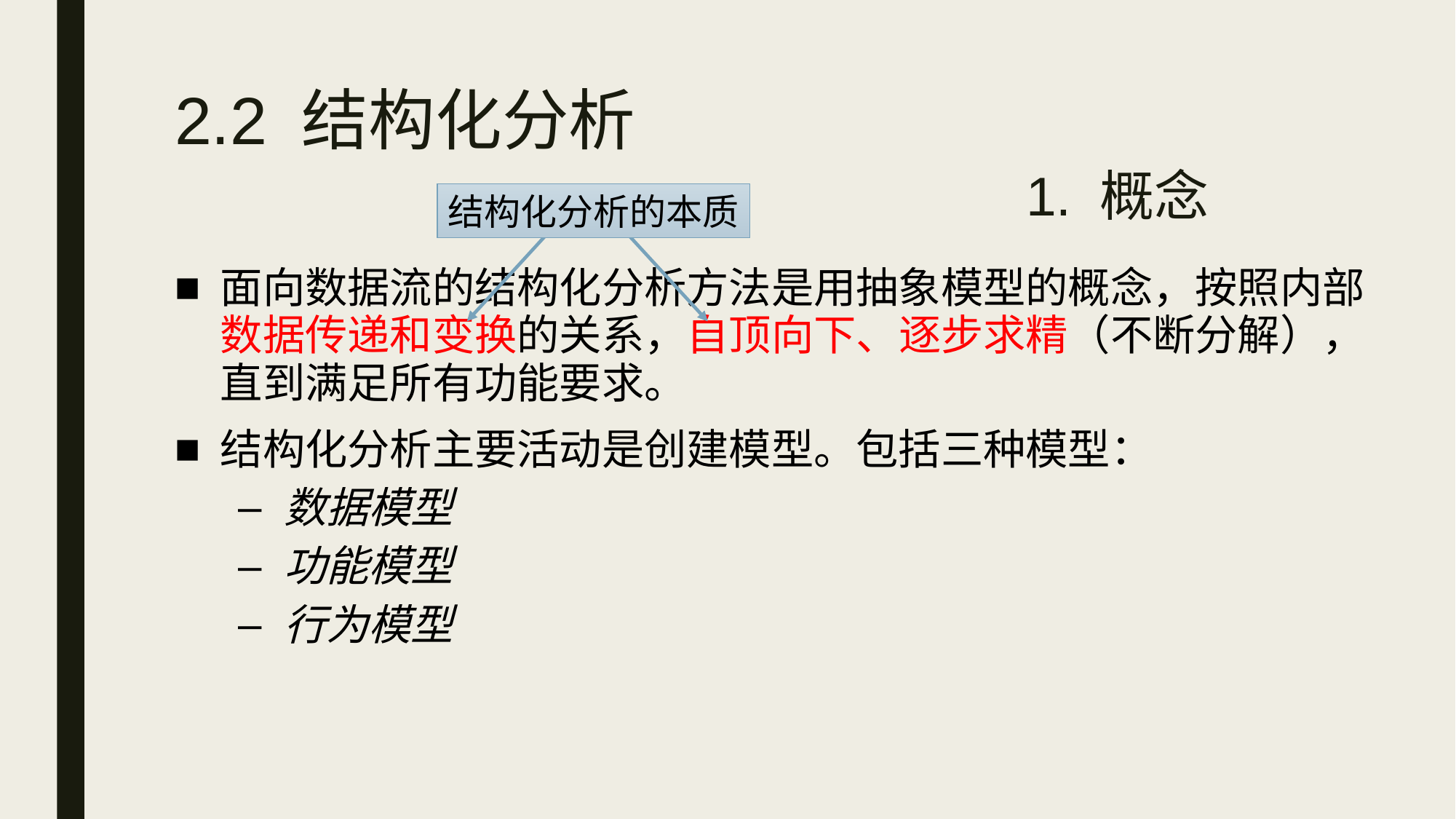

# 2.2 结构化分析 1. 概念
结构化分析的本质
面向数据流的结构化分析方法是用抽象模型的概念，按照内部数据传递和变换的关系，自顶向下、逐步求精（不断分解），直到满足所有功能要求。
结构化分析主要活动是创建模型。包括三种模型：
数据模型
功能模型
行为模型